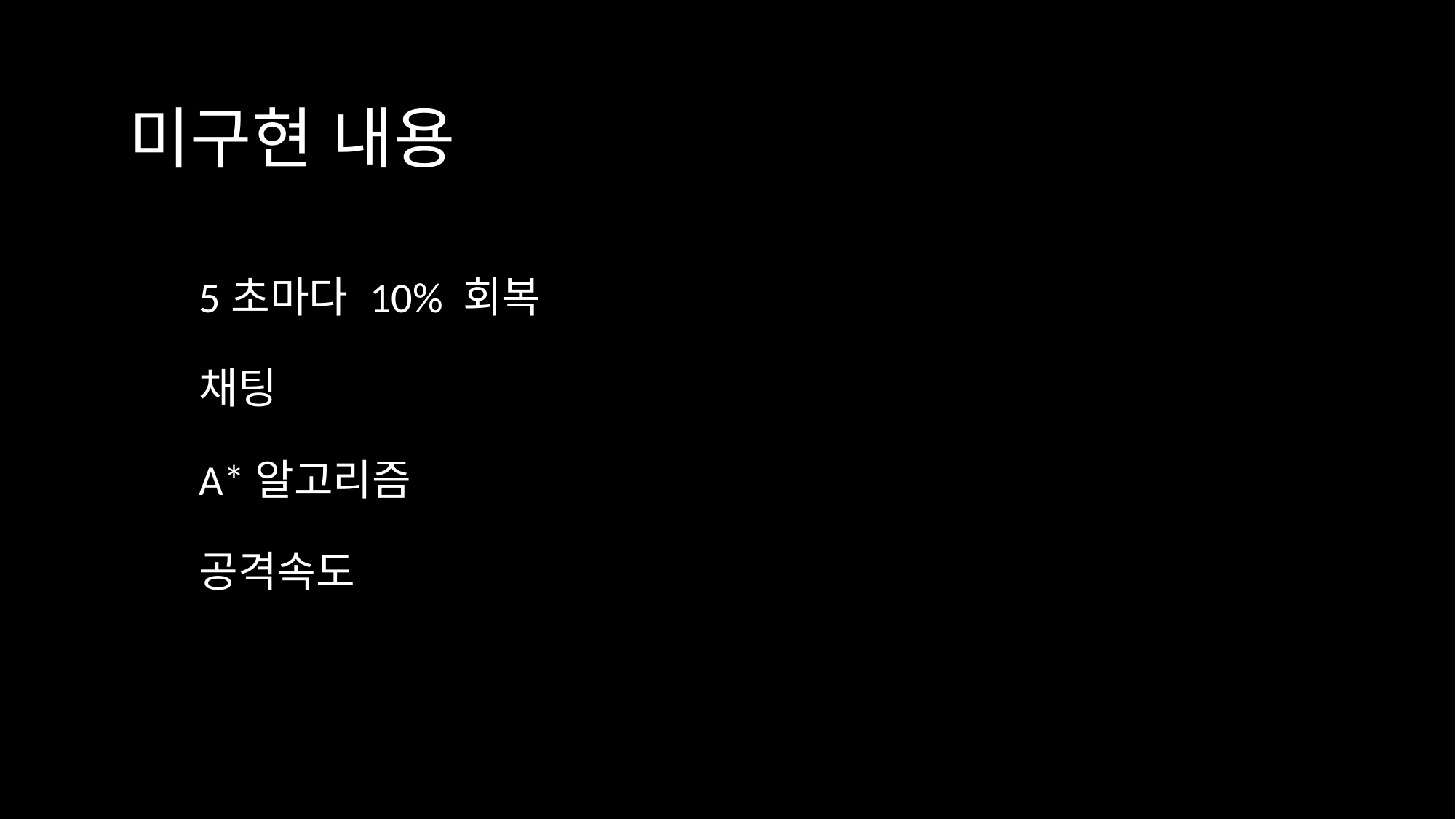

미구현 내용
# 5초마다 10% 회복 채팅 A*알고리즘 공격속도